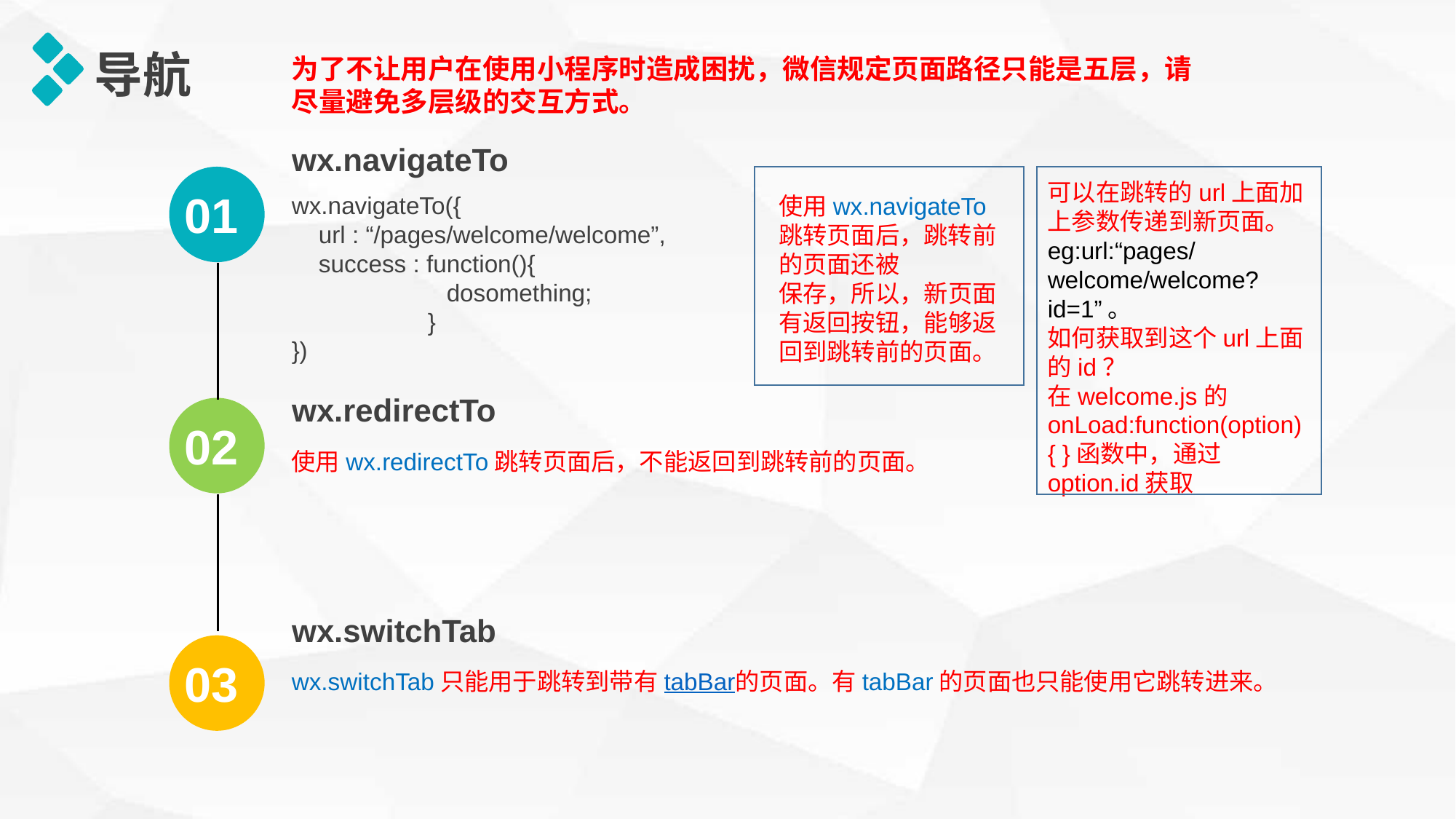

导航
为了不让用户在使用小程序时造成困扰，微信规定页面路径只能是五层，请尽量避免多层级的交互方式。

wx.navigateTo

可以在跳转的url上面加上参数传递到新页面。eg:url:“pages/welcome/welcome?id=1”。
如何获取到这个url上面的id？
在welcome.js的onLoad:function(option){ }函数中，通过option.id获取
01
wx.navigateTo({
    url : “/pages/welcome/welcome”,
    success : function(){
                       dosomething;
	    }
})
使用wx.navigateTo跳转页面后，跳转前的页面还被
保存，所以，新页面有返回按钮，能够返回到跳转前的页面。
wx.redirectTo

02
使用wx.redirectTo跳转页面后，不能返回到跳转前的页面。
wx.switchTab

03
wx.switchTab只能用于跳转到带有tabBar的页面。有tabBar的页面也只能使用它跳转进来。
延时符